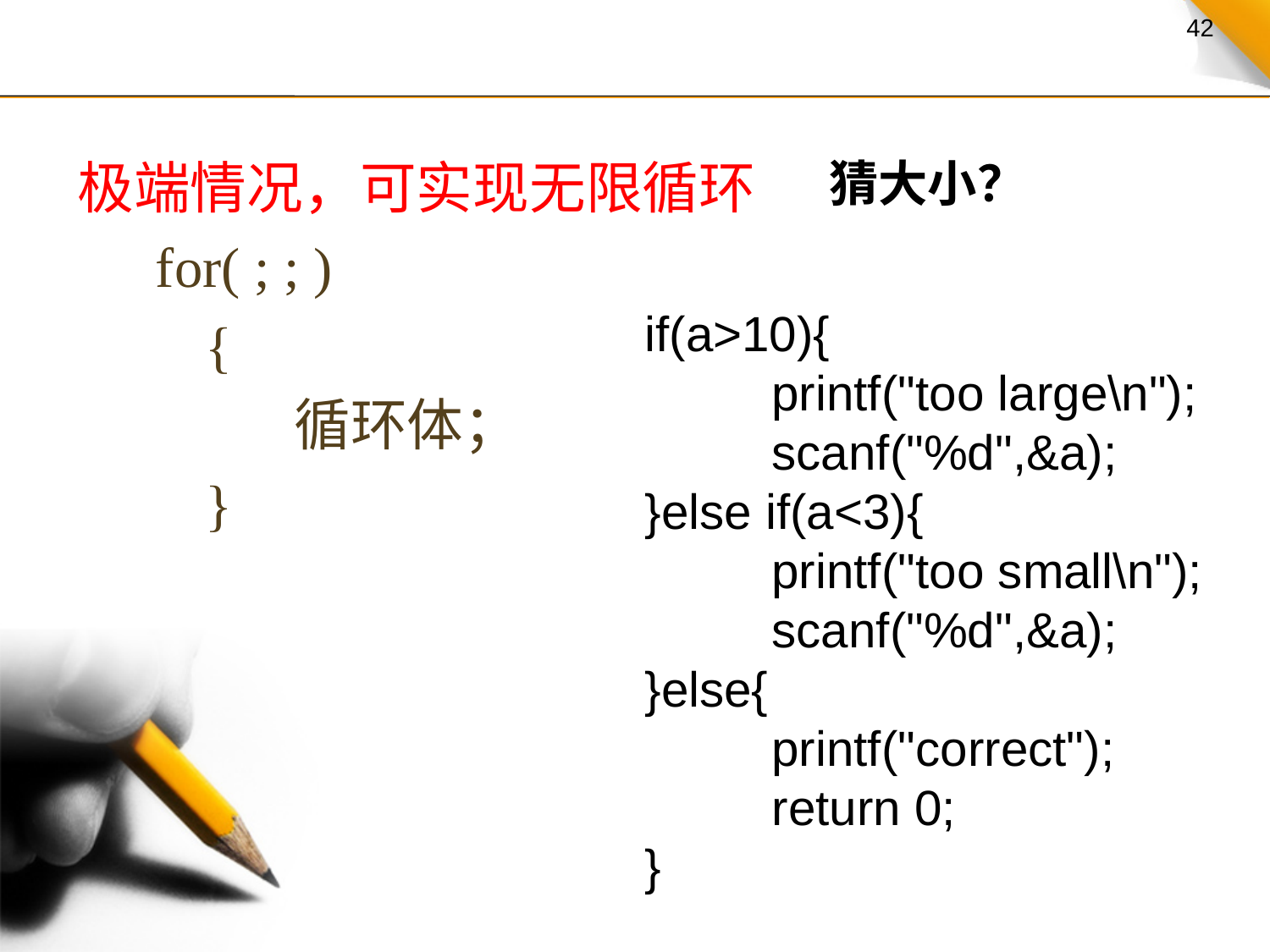

极端情况，可实现无限循环
     for( ; ; )
         {
                循环体；
         }
猜大小？
if(a>10){
	printf("too large\n");
	scanf("%d",&a);
}else if(a<3){
	printf("too small\n");
	scanf("%d",&a);
}else{
	printf("correct");
	return 0;
}